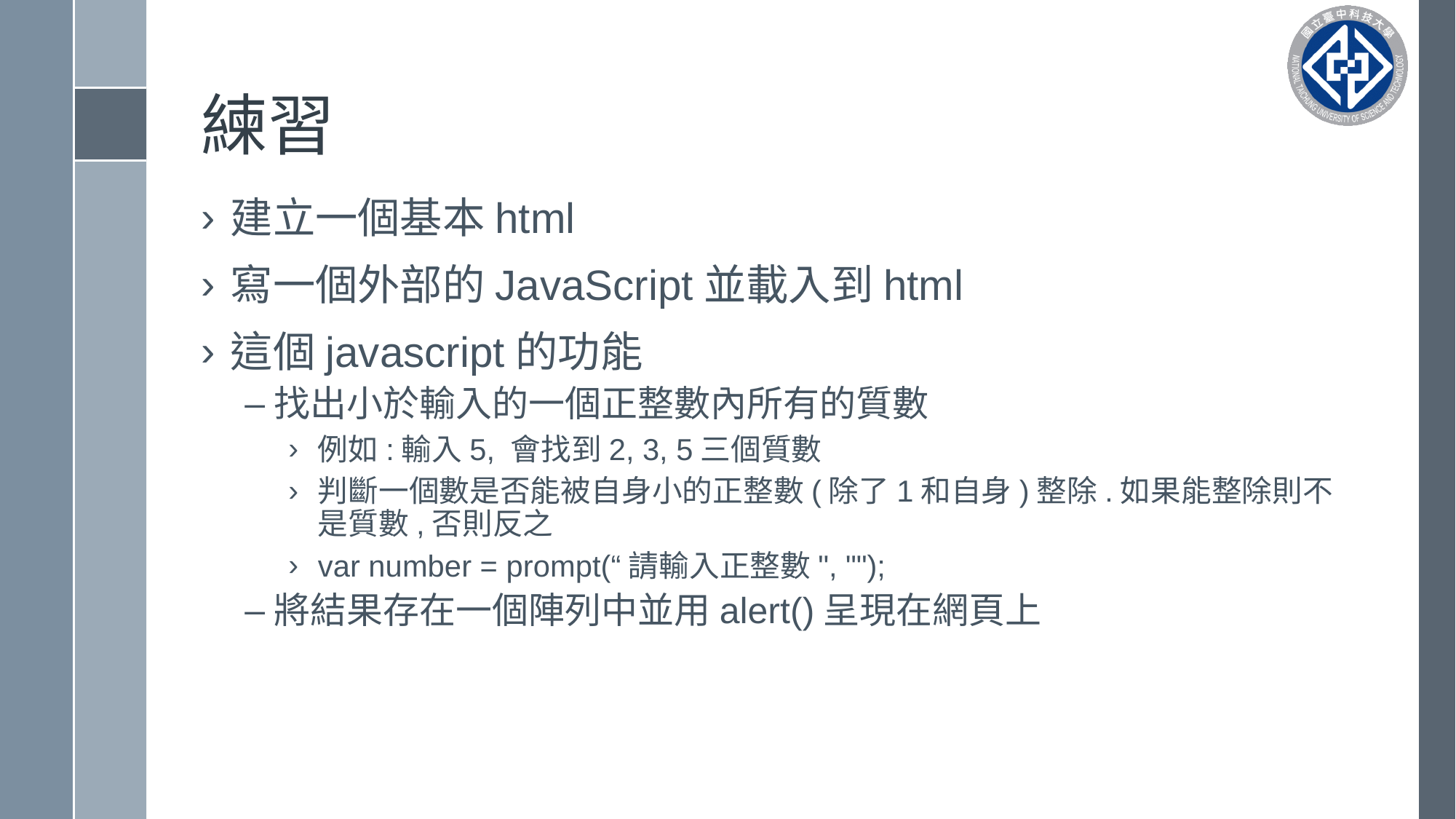

# 練習
建立一個基本html
寫一個外部的JavaScript並載入到html
這個javascript的功能
找出小於輸入的一個正整數內所有的質數
例如:輸入5, 會找到2, 3, 5三個質數
判斷一個數是否能被自身小的正整數(除了1和自身)整除.如果能整除則不是質數,否則反之
var number = prompt(“請輸入正整數", "");
將結果存在一個陣列中並用alert()呈現在網頁上